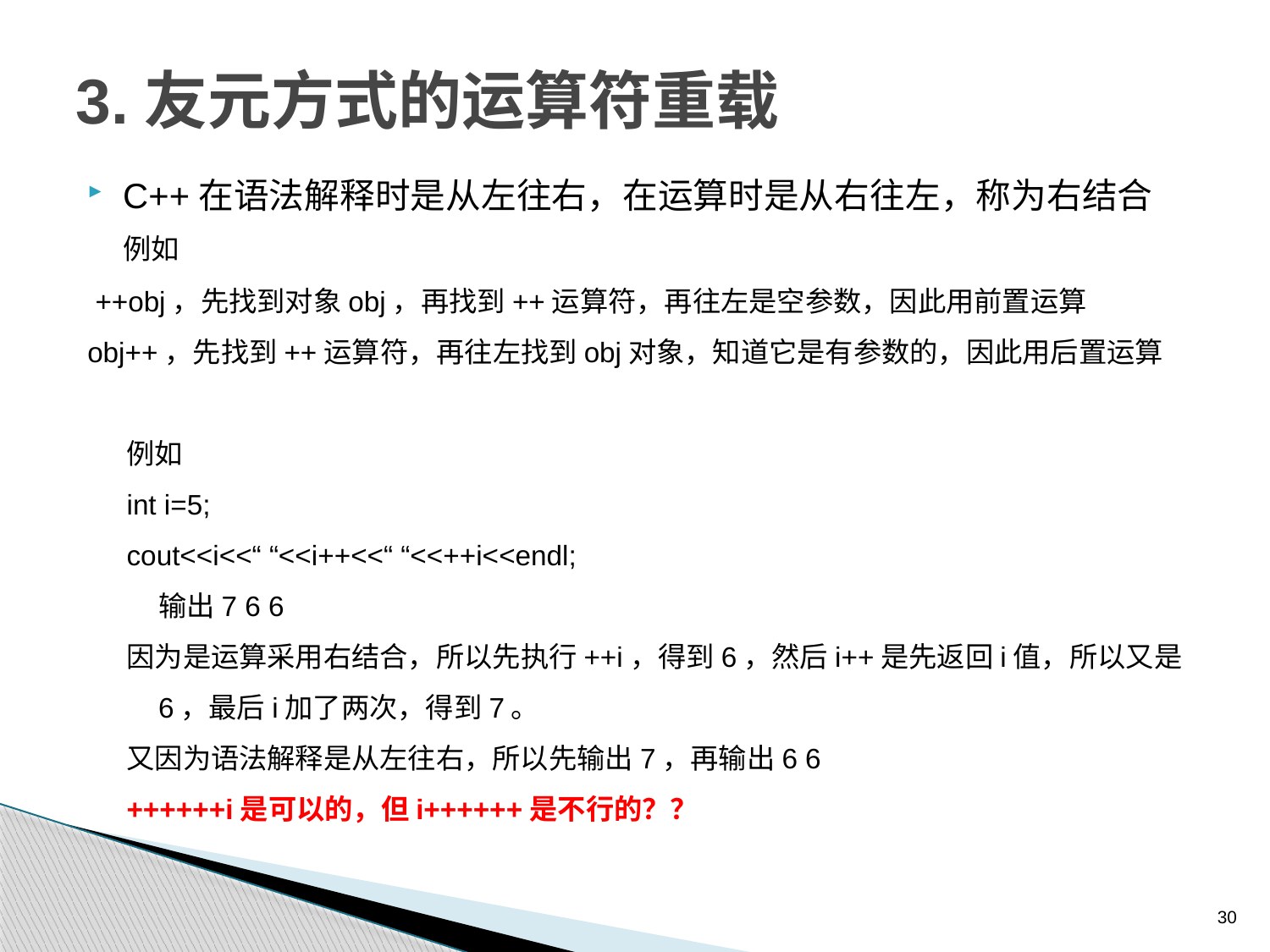

# 3.友元方式的运算符重载
C++在语法解释时是从左往右，在运算时是从右往左，称为右结合
	例如
 ++obj，先找到对象obj，再找到++运算符，再往左是空参数，因此用前置运算
obj++，先找到++运算符，再往左找到obj对象，知道它是有参数的，因此用后置运算

例如
int i=5;
cout<<i<<“ “<<i++<<“ “<<++i<<endl;
	输出7 6 6
因为是运算采用右结合，所以先执行++i，得到6，然后i++是先返回i值，所以又是6，最后i加了两次，得到7。
又因为语法解释是从左往右，所以先输出7，再输出6 6
++++++i是可以的，但i++++++是不行的？？

30